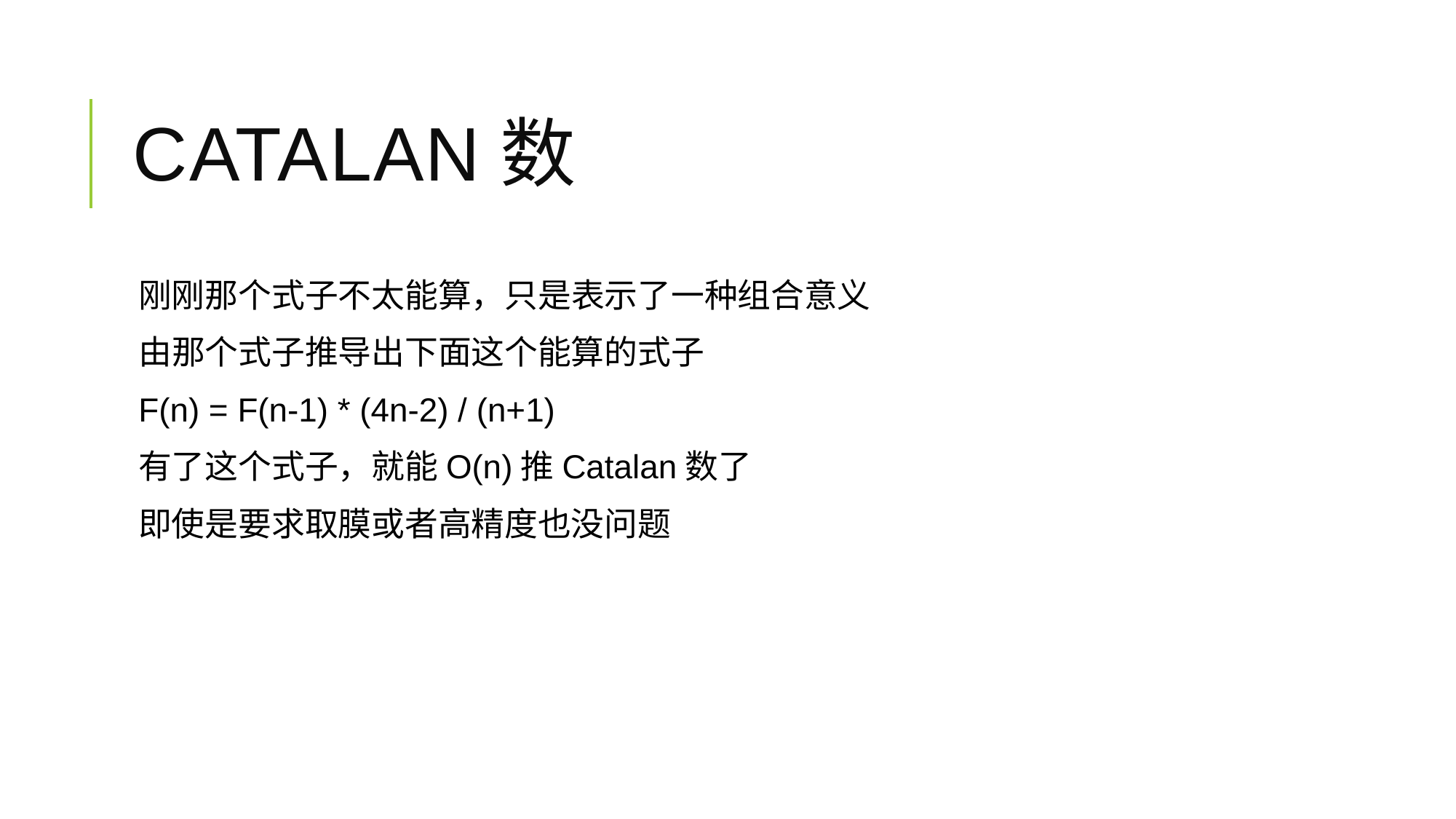

# Catalan数
刚刚那个式子不太能算，只是表示了一种组合意义
由那个式子推导出下面这个能算的式子
F(n) = F(n-1) * (4n-2) / (n+1)
有了这个式子，就能O(n)推Catalan数了
即使是要求取膜或者高精度也没问题